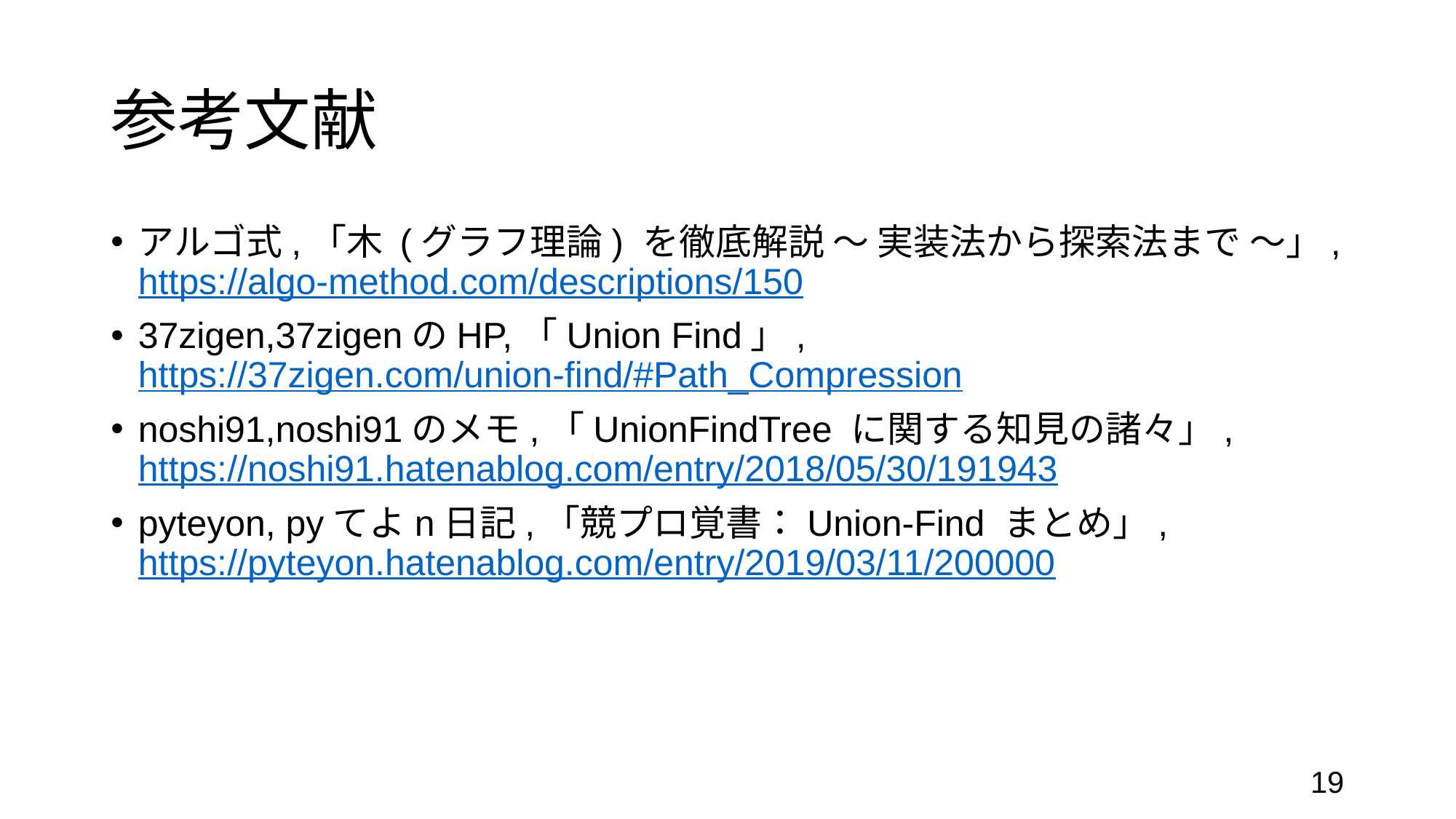

# 参考文献
アルゴ式,「木 (グラフ理論) を徹底解説 〜 実装法から探索法まで 〜」,https://algo-method.com/descriptions/150
37zigen,37zigenのHP,「Union Find」,https://37zigen.com/union-find/#Path_Compression
noshi91,noshi91のメモ,「UnionFindTree に関する知見の諸々」,https://noshi91.hatenablog.com/entry/2018/05/30/191943
pyteyon, pyてよn日記,「競プロ覚書：Union-Find まとめ」,https://pyteyon.hatenablog.com/entry/2019/03/11/200000

19